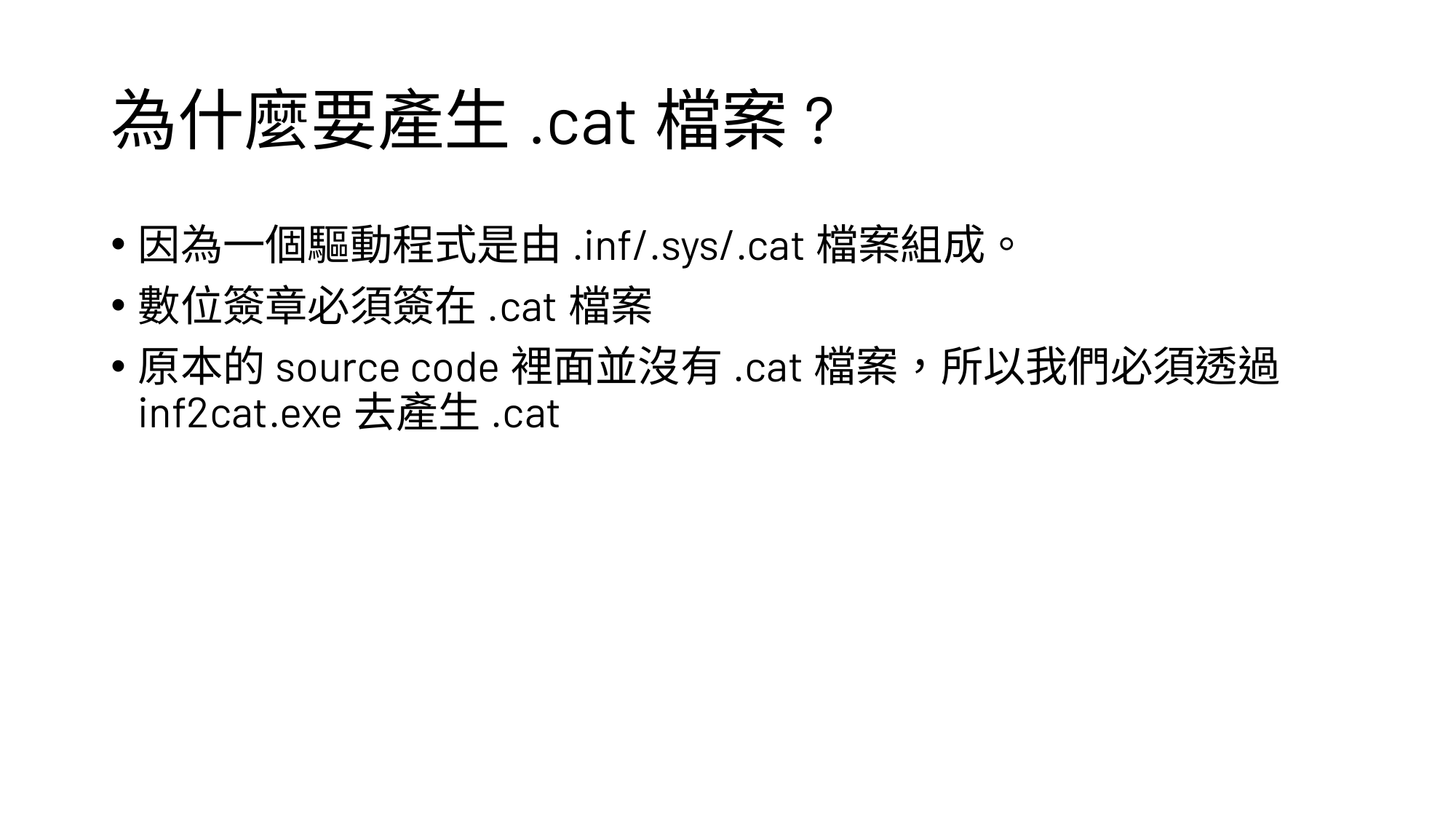

# 為什麼要產生.cat檔案?
因為一個驅動程式是由.inf/.sys/.cat檔案組成。
數位簽章必須簽在.cat檔案
原本的source code裡面並沒有.cat檔案，所以我們必須透過inf2cat.exe去產生.cat